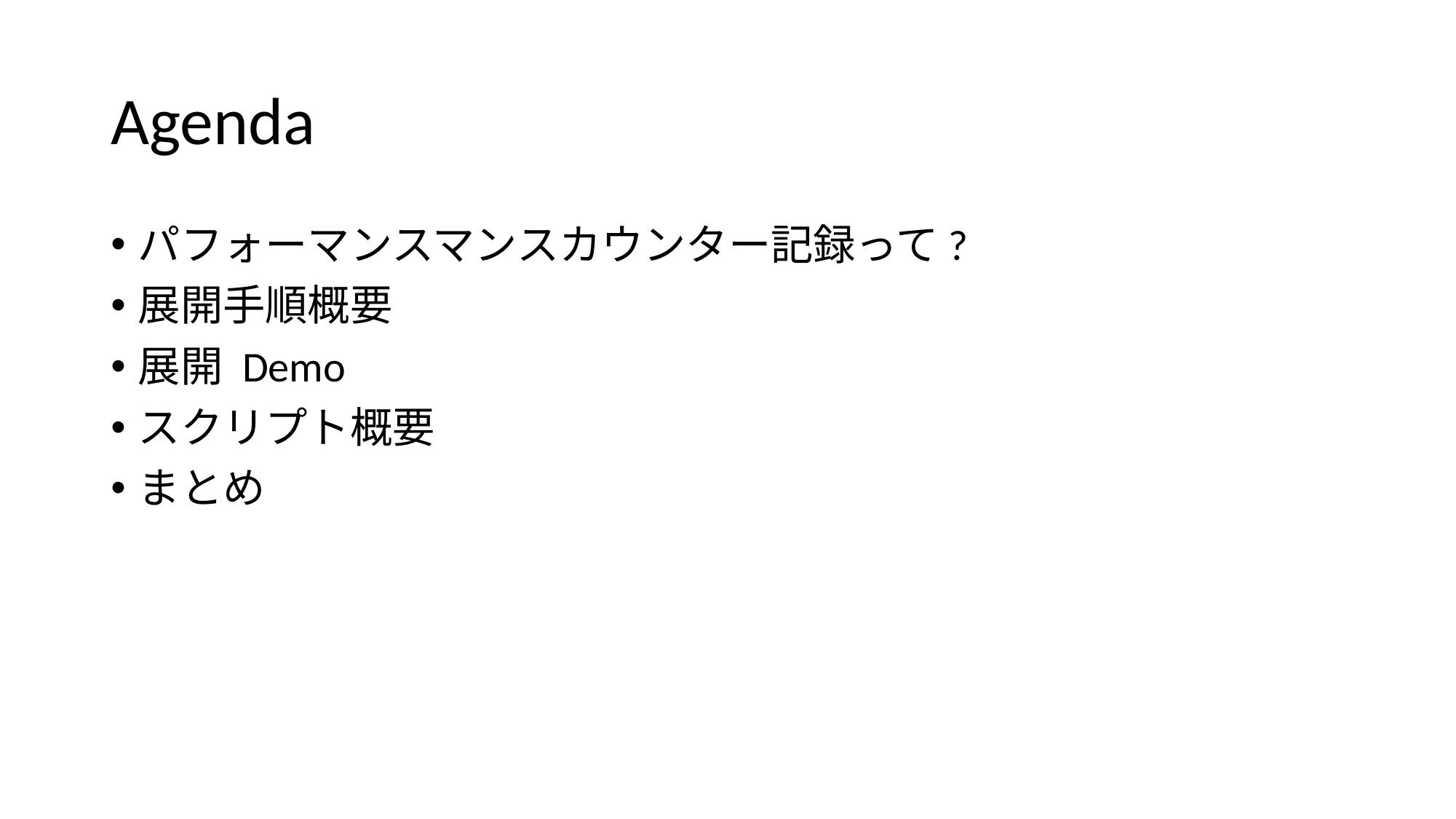

# Agenda
パフォーマンスマンスカウンター記録って?
展開手順概要
展開 Demo
スクリプト概要
まとめ